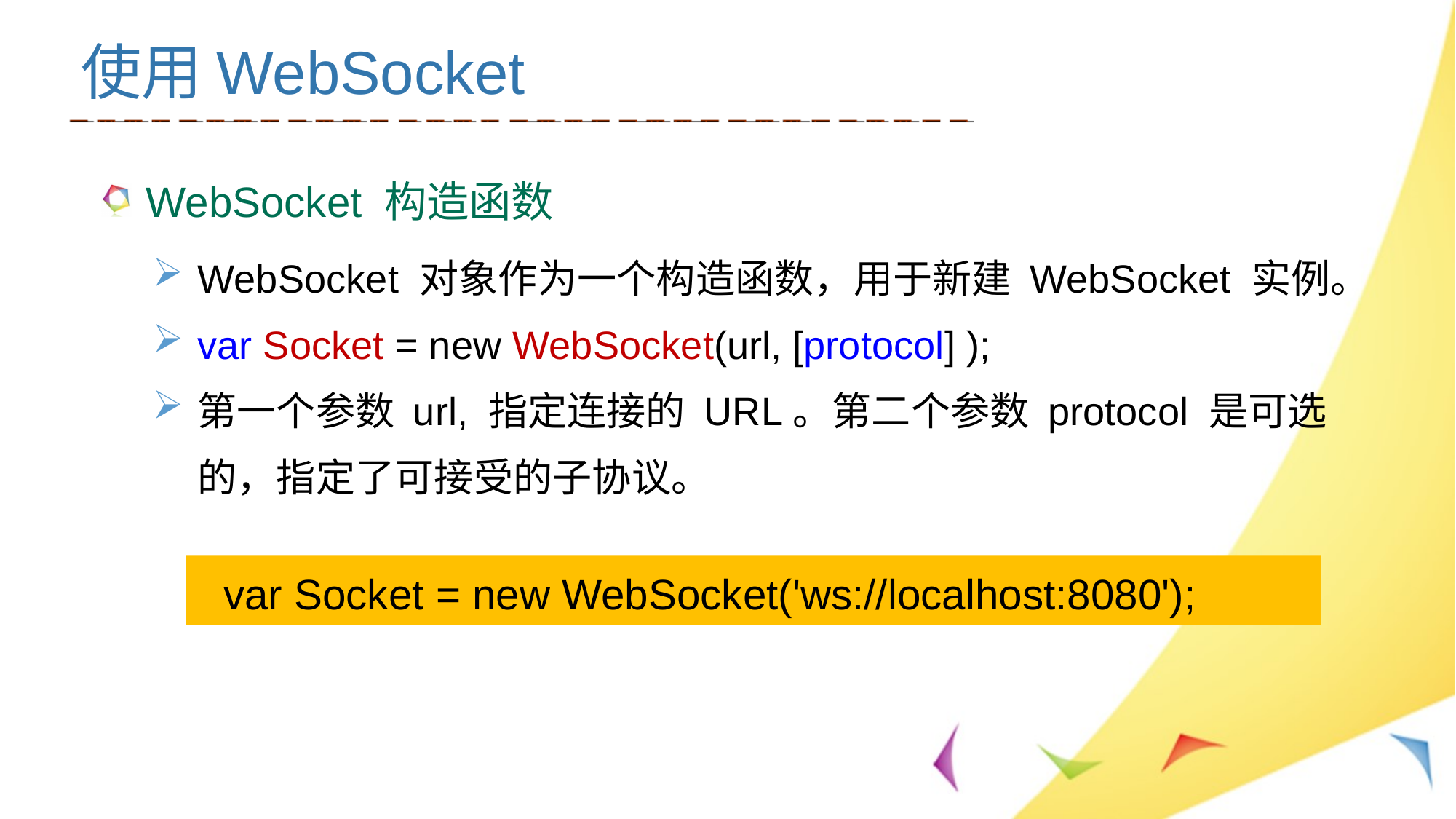

使用WebSocket
WebSocket 构造函数
WebSocket 对象作为一个构造函数，用于新建 WebSocket 实例。
var Socket = new WebSocket(url, [protocol] );
第一个参数 url, 指定连接的 URL。第二个参数 protocol 是可选的，指定了可接受的子协议。
  var Socket = new WebSocket('ws://localhost:8080');